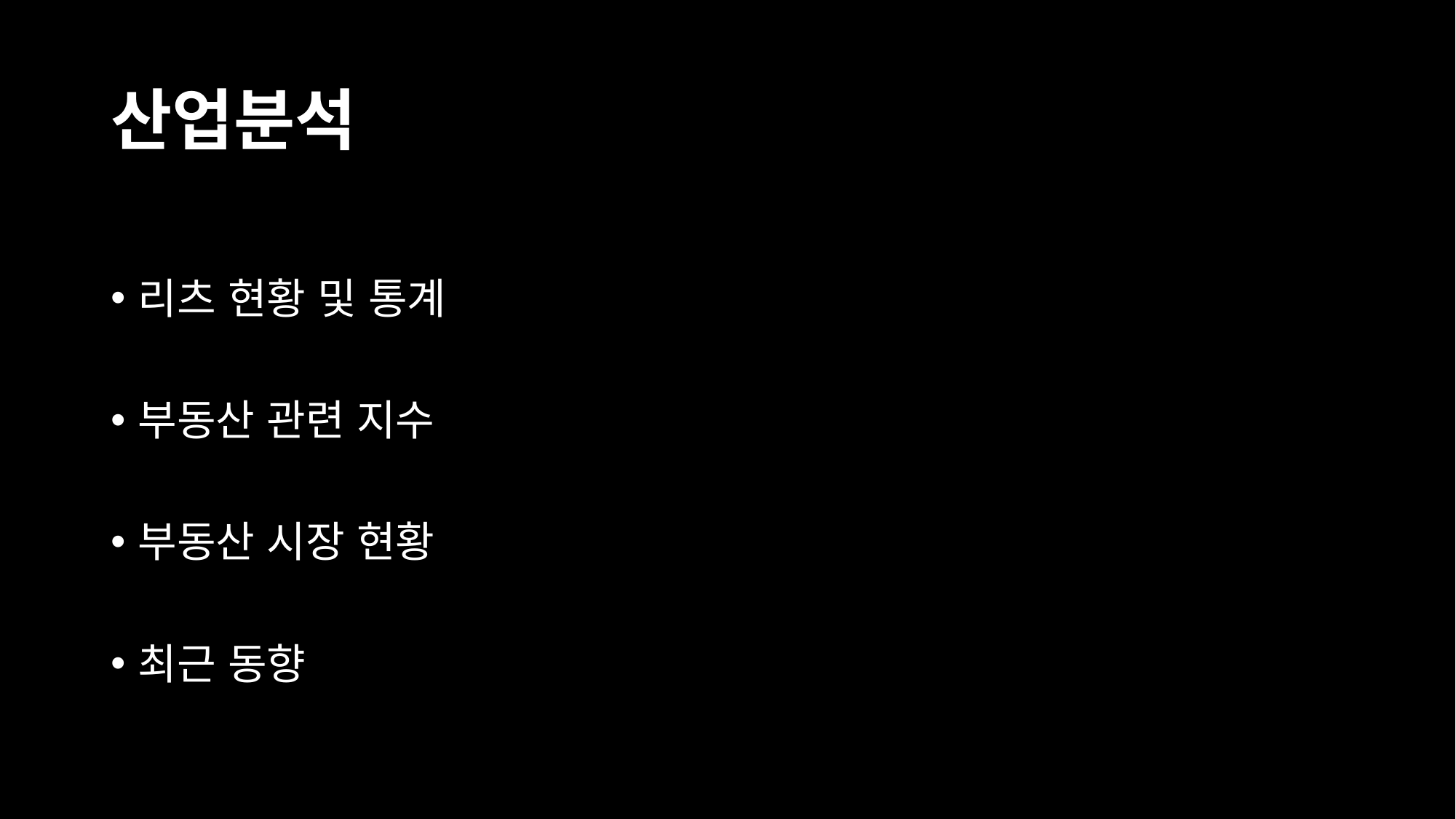

# 산업분석
리츠 현황 및 통계

부동산 관련 지수

부동산 시장 현황

최근 동향